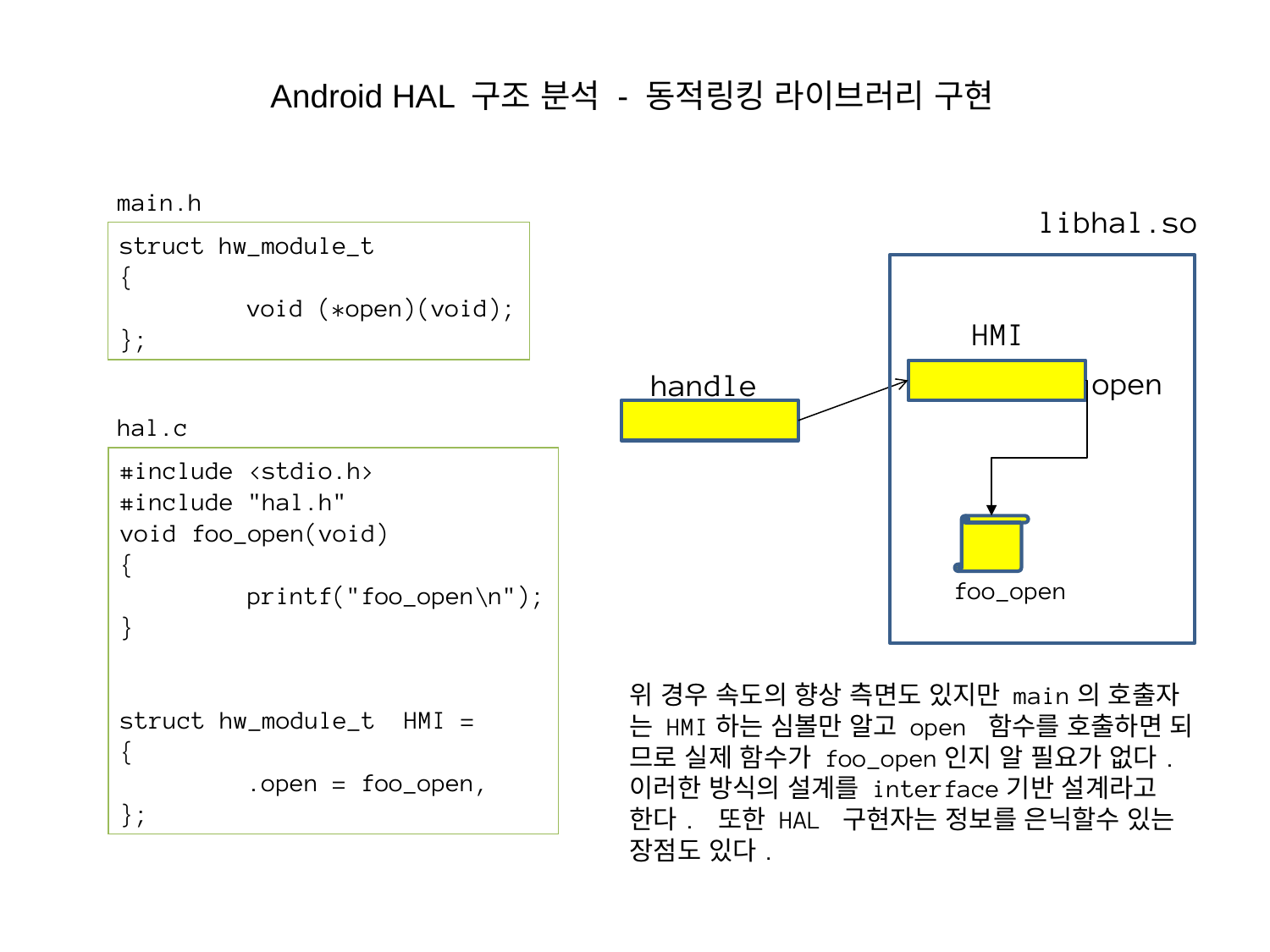

# Android HAL 구조 분석 - 동적링킹 라이브러리 구현
main.h
libhal.so
struct hw_module_t
{
	void (*open)(void);
};

HMI
open
handle

hal.c
#include <stdio.h>
#include "hal.h"
void foo_open(void)
{
	printf("foo_open\n");
}

struct hw_module_t  HMI =
{
	.open = foo_open,
};

foo_open
위 경우 속도의 향상 측면도 있지만 main의 호출자
는 HMI하는 심볼만 알고 open 함수를 호출하면 되
므로 실제 함수가 foo_open인지 알 필요가 없다.
이러한 방식의 설계를 interface기반 설계라고
한다. 또한 HAL 구현자는 정보를 은닉할수 있는
장점도 있다.